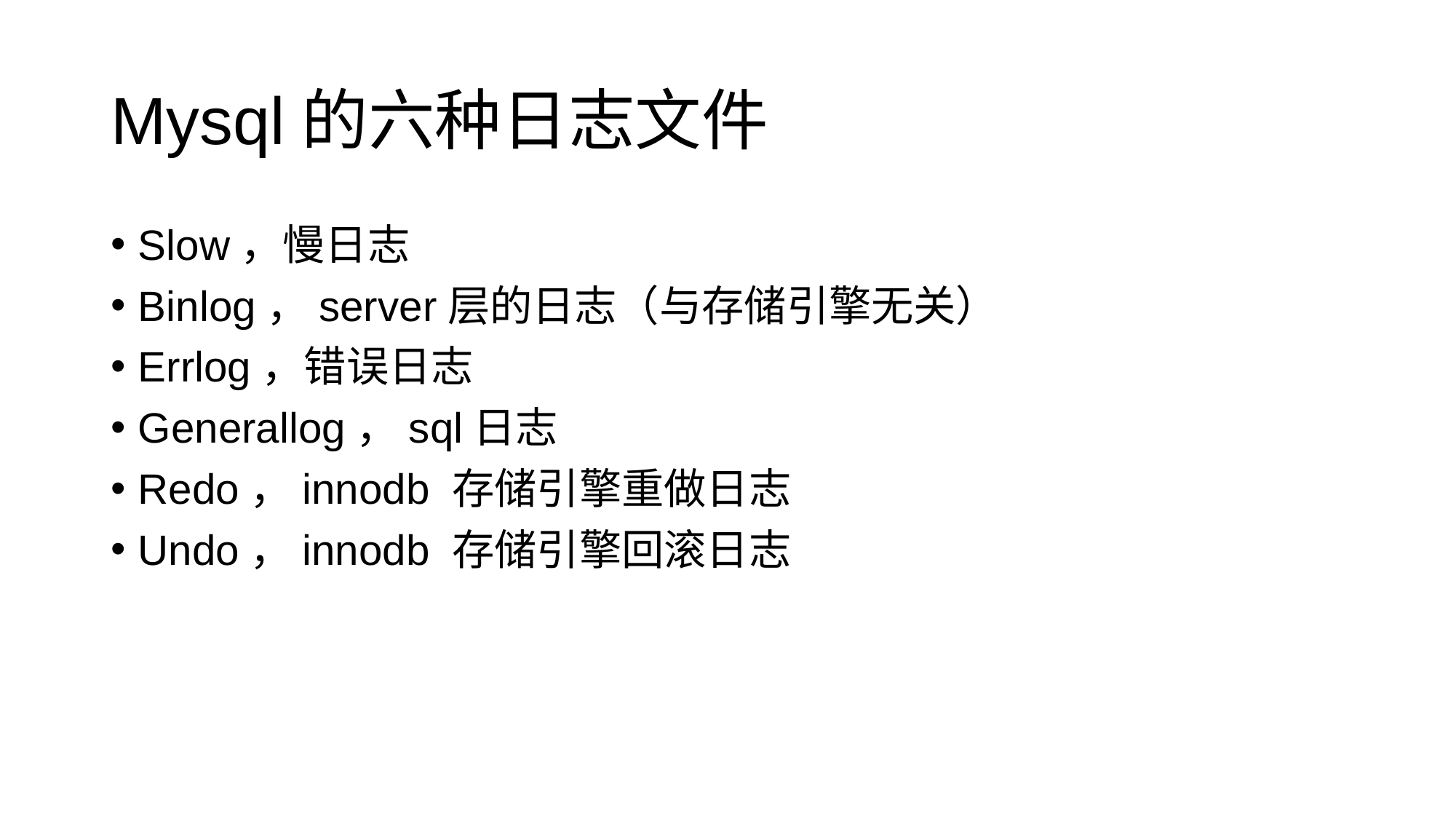

# Mysql的六种日志文件
Slow，慢日志
Binlog，server层的日志（与存储引擎无关）
Errlog，错误日志
Generallog，sql日志
Redo，innodb 存储引擎重做日志
Undo，innodb 存储引擎回滚日志